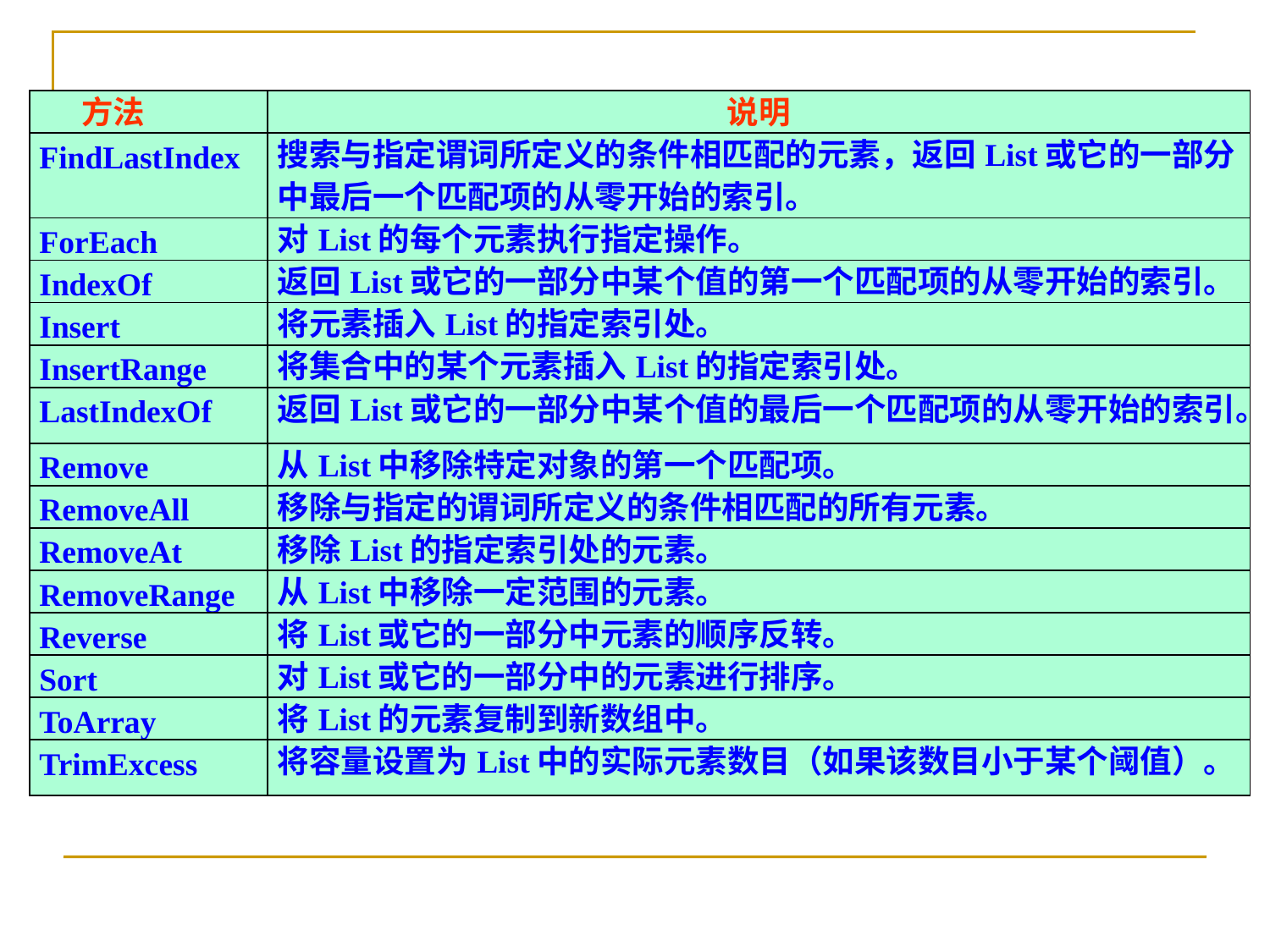

| 方法 | 说明 |
| --- | --- |
| FindLastIndex | 搜索与指定谓词所定义的条件相匹配的元素，返回List或它的一部分中最后一个匹配项的从零开始的索引。 |
| ForEach | 对List的每个元素执行指定操作。 |
| IndexOf | 返回List或它的一部分中某个值的第一个匹配项的从零开始的索引。 |
| Insert | 将元素插入List的指定索引处。 |
| InsertRange | 将集合中的某个元素插入List的指定索引处。 |
| LastIndexOf | 返回List或它的一部分中某个值的最后一个匹配项的从零开始的索引。 |
| Remove | 从List中移除特定对象的第一个匹配项。 |
| RemoveAll | 移除与指定的谓词所定义的条件相匹配的所有元素。 |
| RemoveAt | 移除List的指定索引处的元素。 |
| RemoveRange | 从List中移除一定范围的元素。 |
| Reverse | 将List或它的一部分中元素的顺序反转。 |
| Sort | 对List或它的一部分中的元素进行排序。 |
| ToArray | 将List的元素复制到新数组中。 |
| TrimExcess | 将容量设置为List中的实际元素数目（如果该数目小于某个阈值）。 |